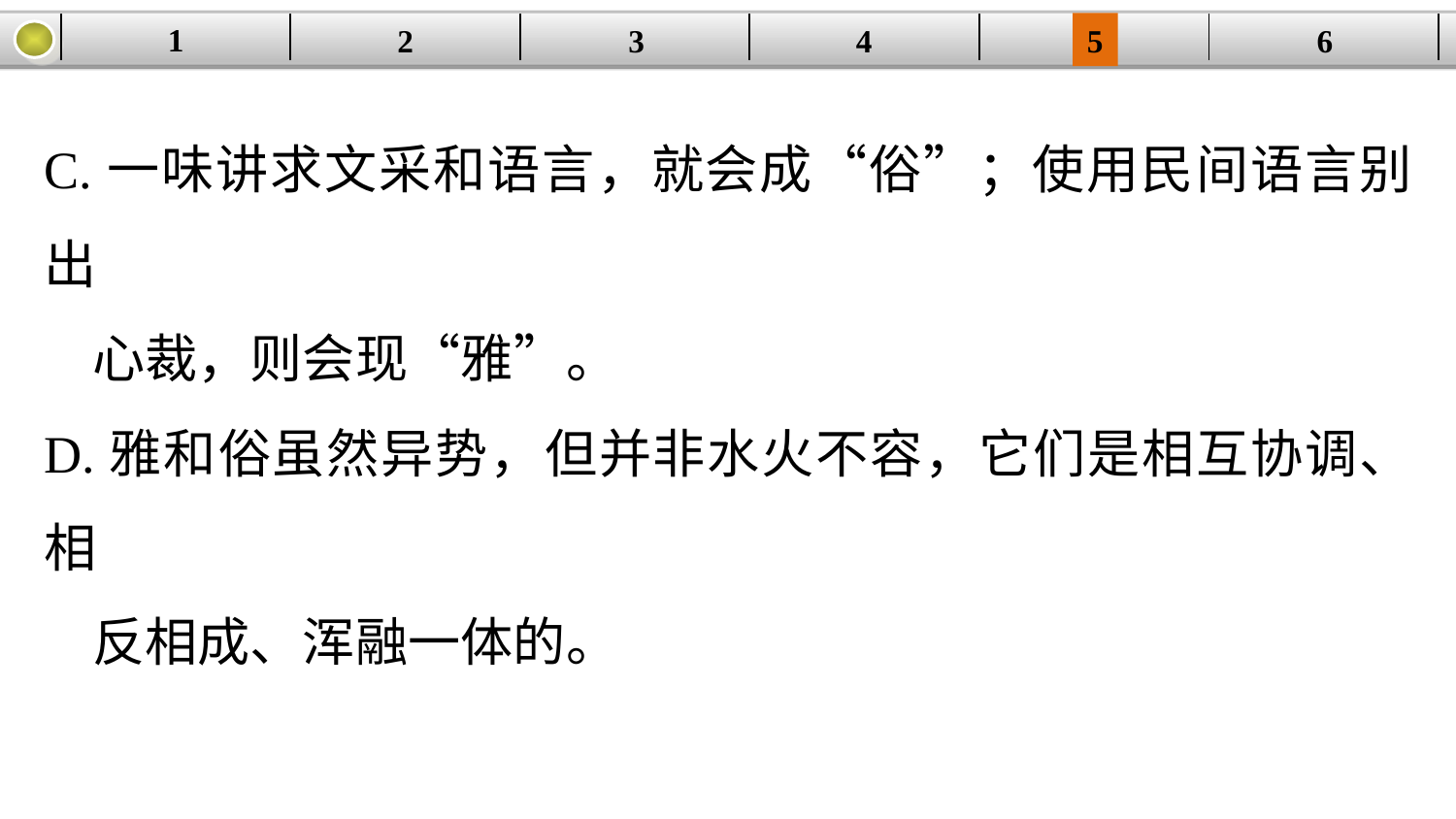

1
3
4
5
6
2
|  |  |  |  |  |  |
| --- | --- | --- | --- | --- | --- |

C.一味讲求文采和语言，就会成“俗”；使用民间语言别出
   心裁，则会现“雅”。
D.雅和俗虽然异势，但并非水火不容，它们是相互协调、相
   反相成、浑融一体的。